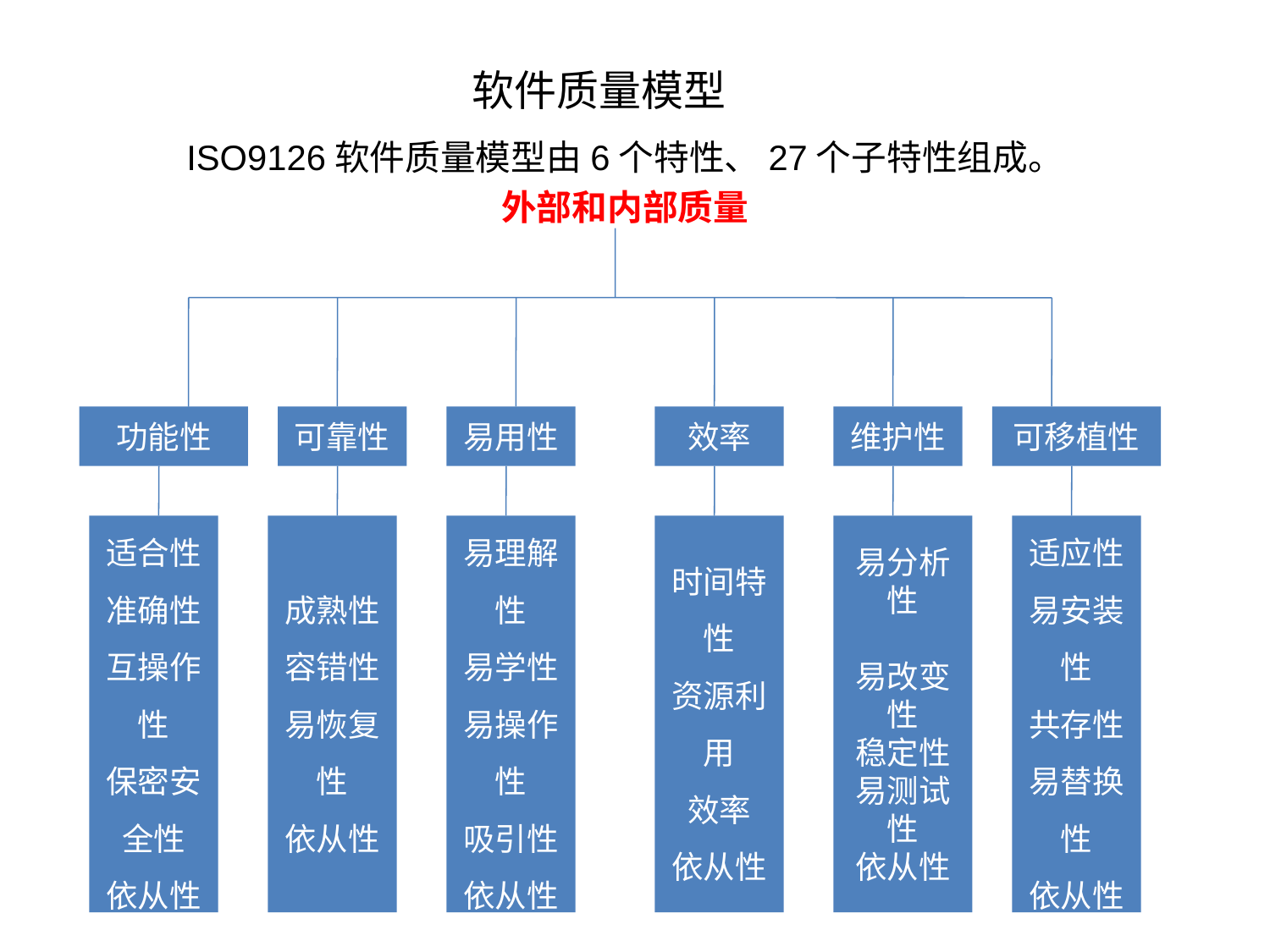

# 软件质量模型
ISO9126软件质量模型由6个特性、27个子特性组成。
外部和内部质量

功能性
可靠性
易用性
效率
维护性
可移植性
适合性
准确性
互操作性
保密安全性
依从性
成熟性
容错性
易恢复性
依从性
易理解性
易学性
易操作性
吸引性依从性
时间特性
资源利用
效率
依从性
易分析性

易改变性
稳定性
易测试性
依从性
适应性
易安装性
共存性
易替换性
依从性